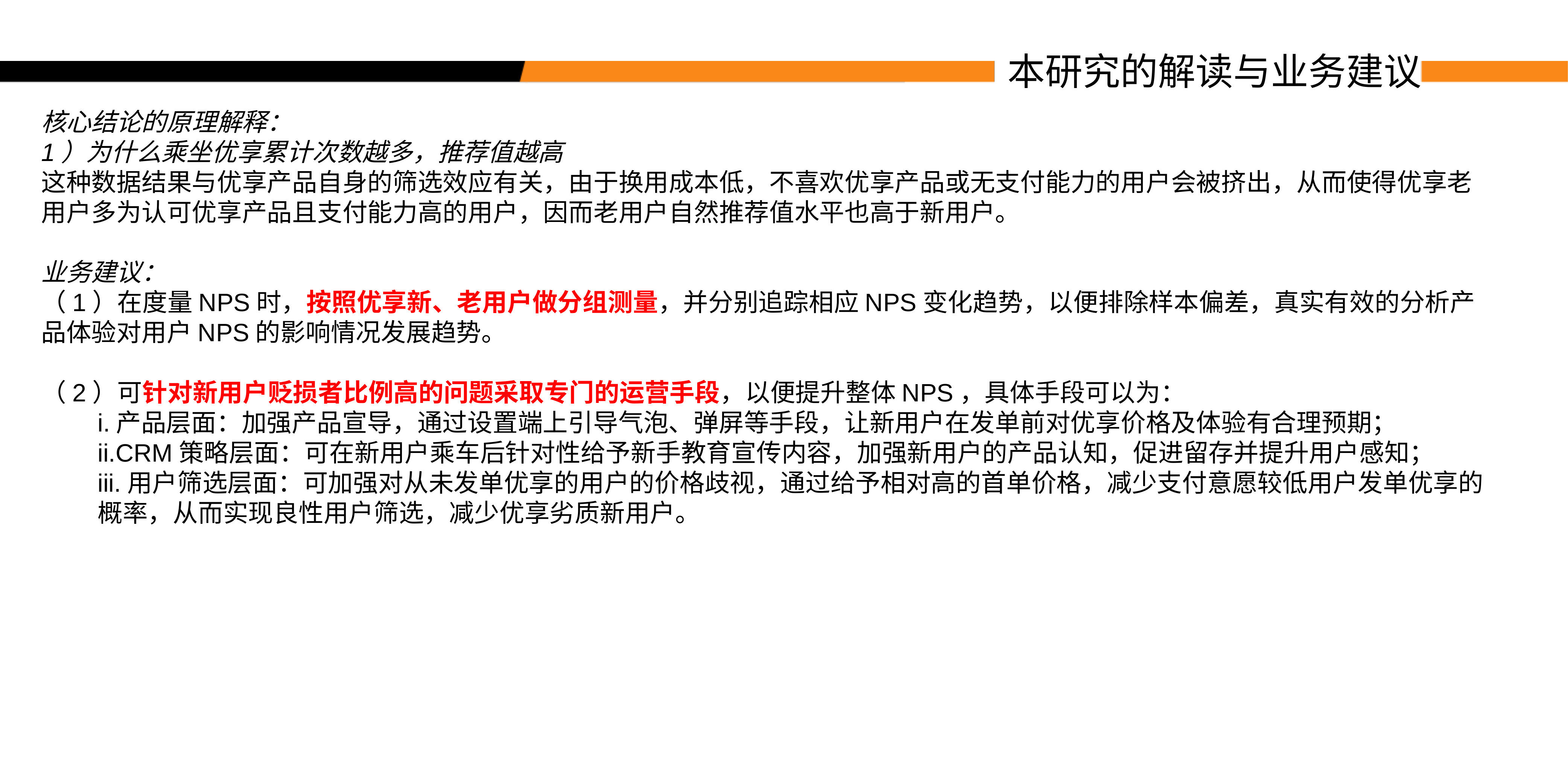

本研究的解读与业务建议
核心结论的原理解释：
1）为什么乘坐优享累计次数越多，推荐值越高
这种数据结果与优享产品自身的筛选效应有关，由于换用成本低，不喜欢优享产品或无支付能力的用户会被挤出，从而使得优享老用户多为认可优享产品且支付能力高的用户，因而老用户自然推荐值水平也高于新用户。

业务建议：
（1）在度量NPS时，按照优享新、老用户做分组测量，并分别追踪相应NPS变化趋势，以便排除样本偏差，真实有效的分析产品体验对用户NPS的影响情况发展趋势。

（2）可针对新用户贬损者比例高的问题采取专门的运营手段，以便提升整体NPS，具体手段可以为：
	i.产品层面：加强产品宣导，通过设置端上引导气泡、弹屏等手段，让新用户在发单前对优享价格及体验有合理预期；
	ii.CRM策略层面：可在新用户乘车后针对性给予新手教育宣传内容，加强新用户的产品认知，促进留存并提升用户感知；
	iii.用户筛选层面：可加强对从未发单优享的用户的价格歧视，通过给予相对高的首单价格，减少支付意愿较低用户发单优享的	概率，从而实现良性用户筛选，减少优享劣质新用户。